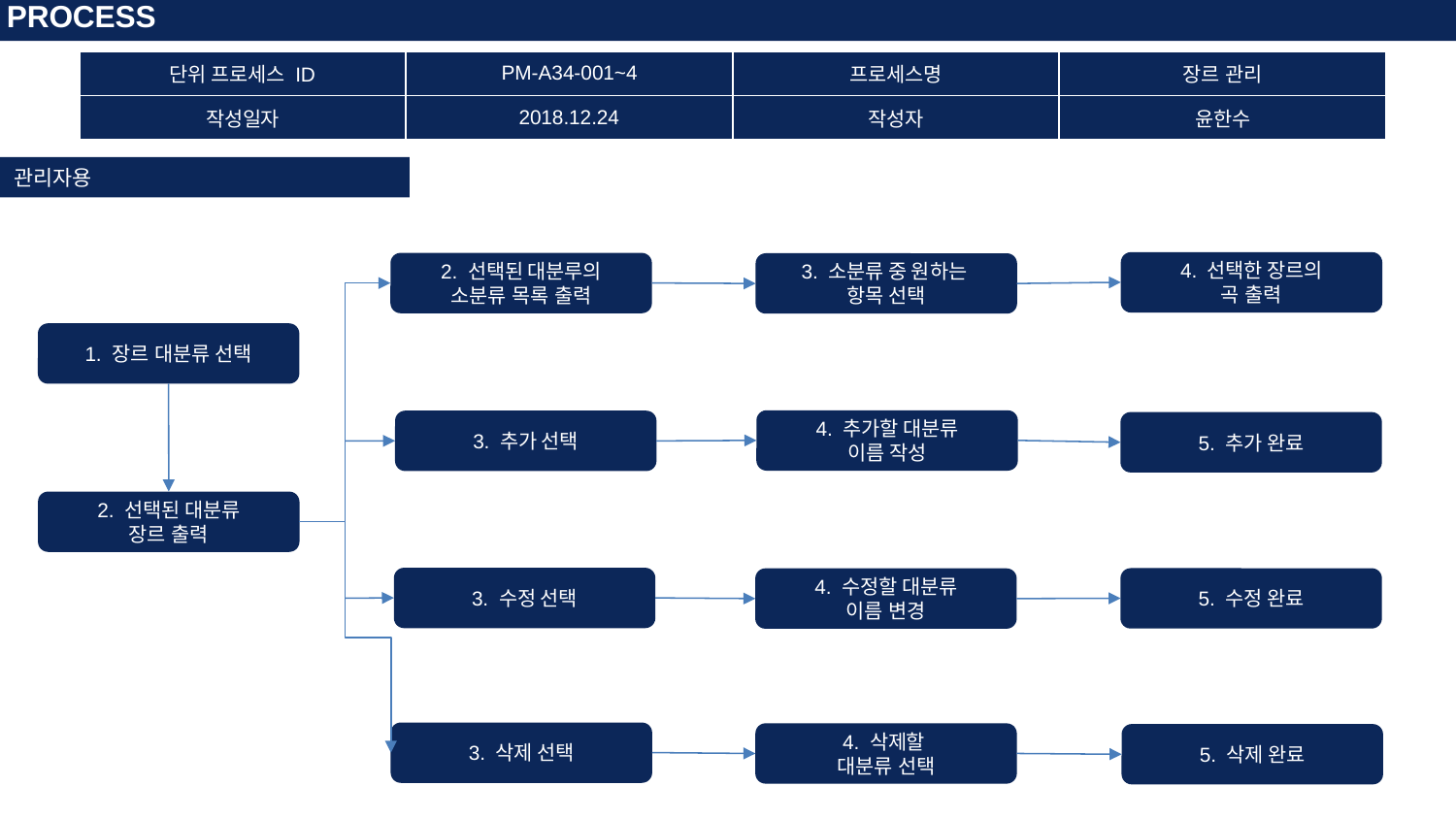

PROCESS
PROCESS
| 단위 프로세스 ID | PM-A34-001~4 | 프로세스명 | 장르 관리 |
| --- | --- | --- | --- |
| 작성일자 | 2018.12.24 | 작성자 | 윤한수 |
관리자용
4. 선택한 장르의
곡 출력
2. 선택된 대분루의
소분류 목록 출력
3. 소분류 중 원하는
항목 선택
1. 장르 대분류 선택
4. 추가할 대분류
이름 작성
3. 추가 선택
5. 추가 완료
2. 선택된 대분류
장르 출력
3. 수정 선택
5. 수정 완료
4. 수정할 대분류
이름 변경
3. 삭제 선택
4. 삭제할
대분류 선택
5. 삭제 완료